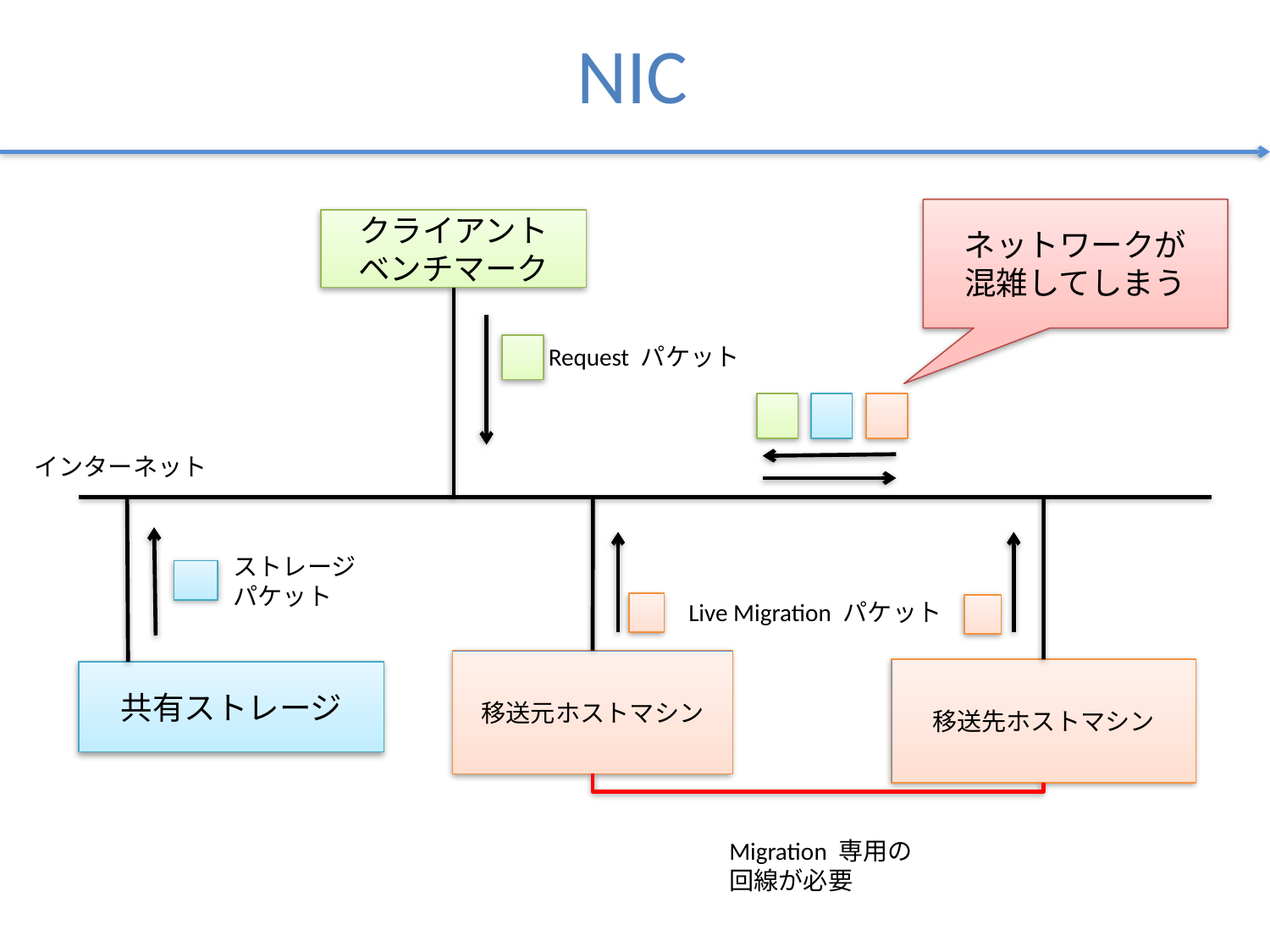

# NIC
ネットワークが
混雑してしまう
クライアント
ベンチマーク
Request パケット

インターネット
ストレージ
パケット

Live Migration パケット

移送元ホストマシン
移送先ホストマシン
共有ストレージ
Migration 専用の
回線が必要